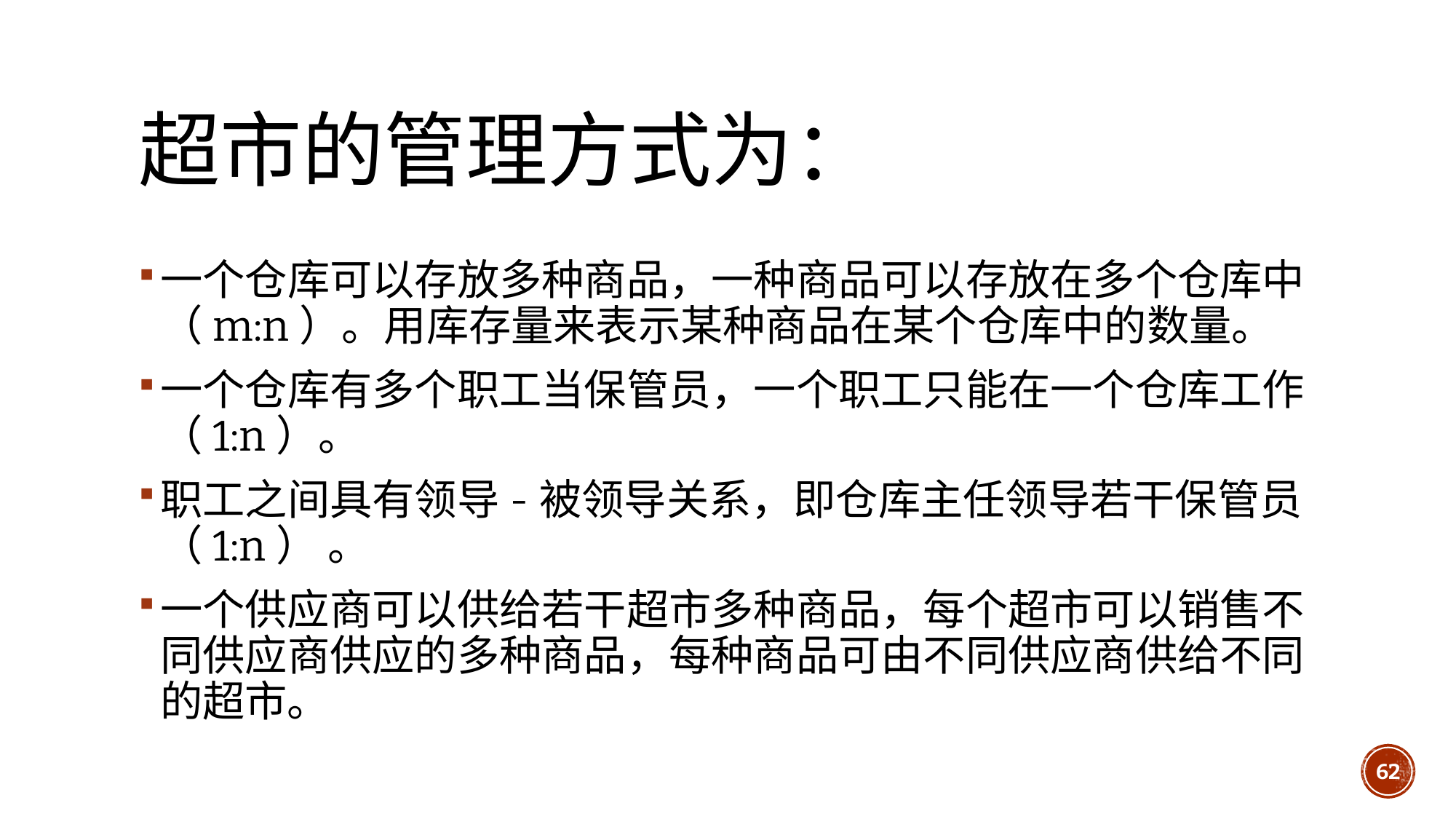

# 超市的管理方式为：
一个仓库可以存放多种商品，一种商品可以存放在多个仓库中（m:n）。用库存量来表示某种商品在某个仓库中的数量。
一个仓库有多个职工当保管员，一个职工只能在一个仓库工作（1:n）。
职工之间具有领导-被领导关系，即仓库主任领导若干保管员（1:n） 。
一个供应商可以供给若干超市多种商品，每个超市可以销售不同供应商供应的多种商品，每种商品可由不同供应商供给不同的超市。

62